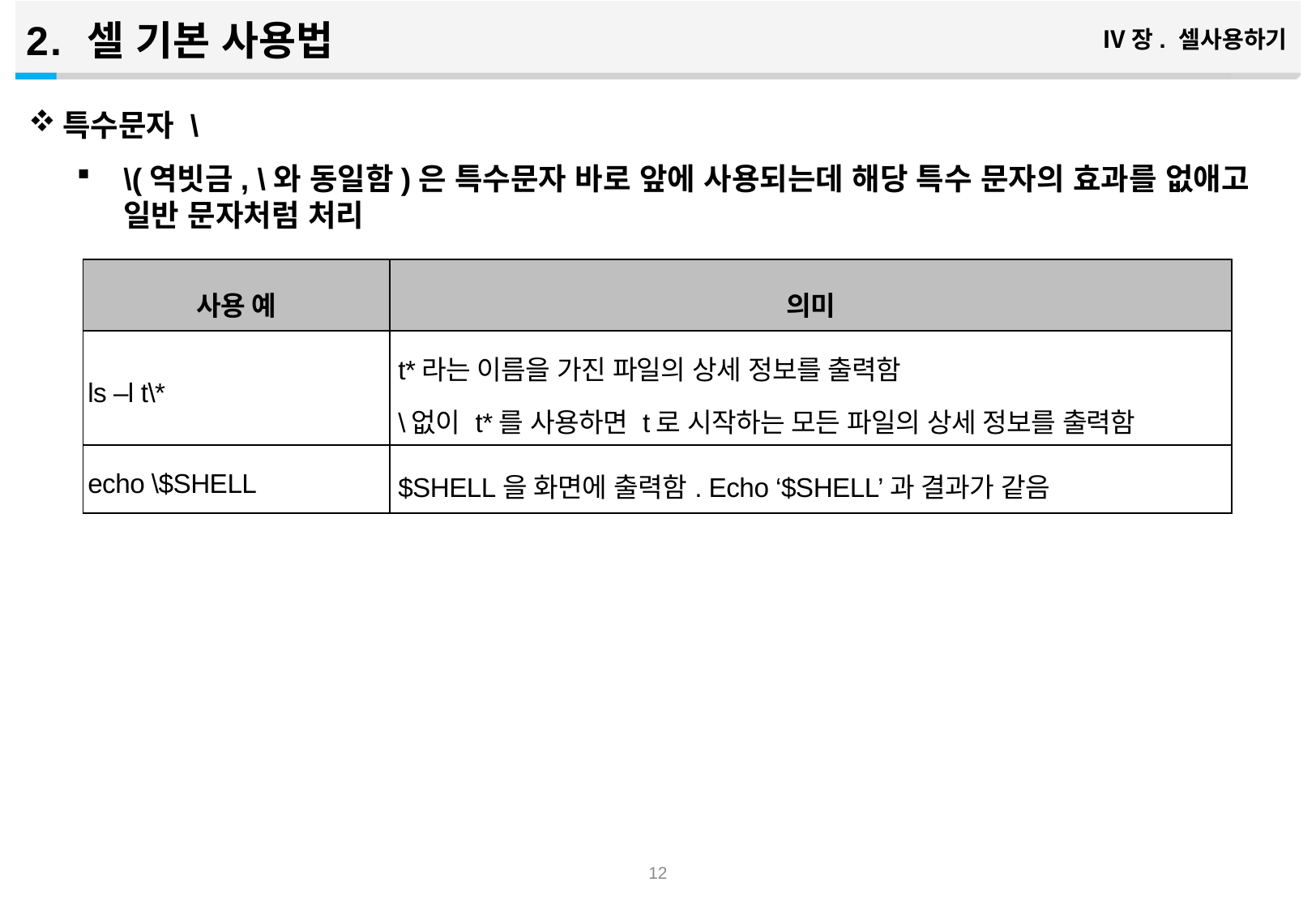

셀 기본 사용법
Ⅳ장. 셀사용하기
특수문자 \
\(역빗금, \와 동일함)은 특수문자 바로 앞에 사용되는데 해당 특수 문자의 효과를 없애고 일반 문자처럼 처리

| 사용 예 | 의미 |
| --- | --- |
| ls –l t\\* | t\*라는 이름을 가진 파일의 상세 정보를 출력함 \없이 t\*를 사용하면 t로 시작하는 모든 파일의 상세 정보를 출력함 |
| echo \$SHELL | $SHELL을 화면에 출력함. Echo ‘$SHELL’과 결과가 같음 |
12